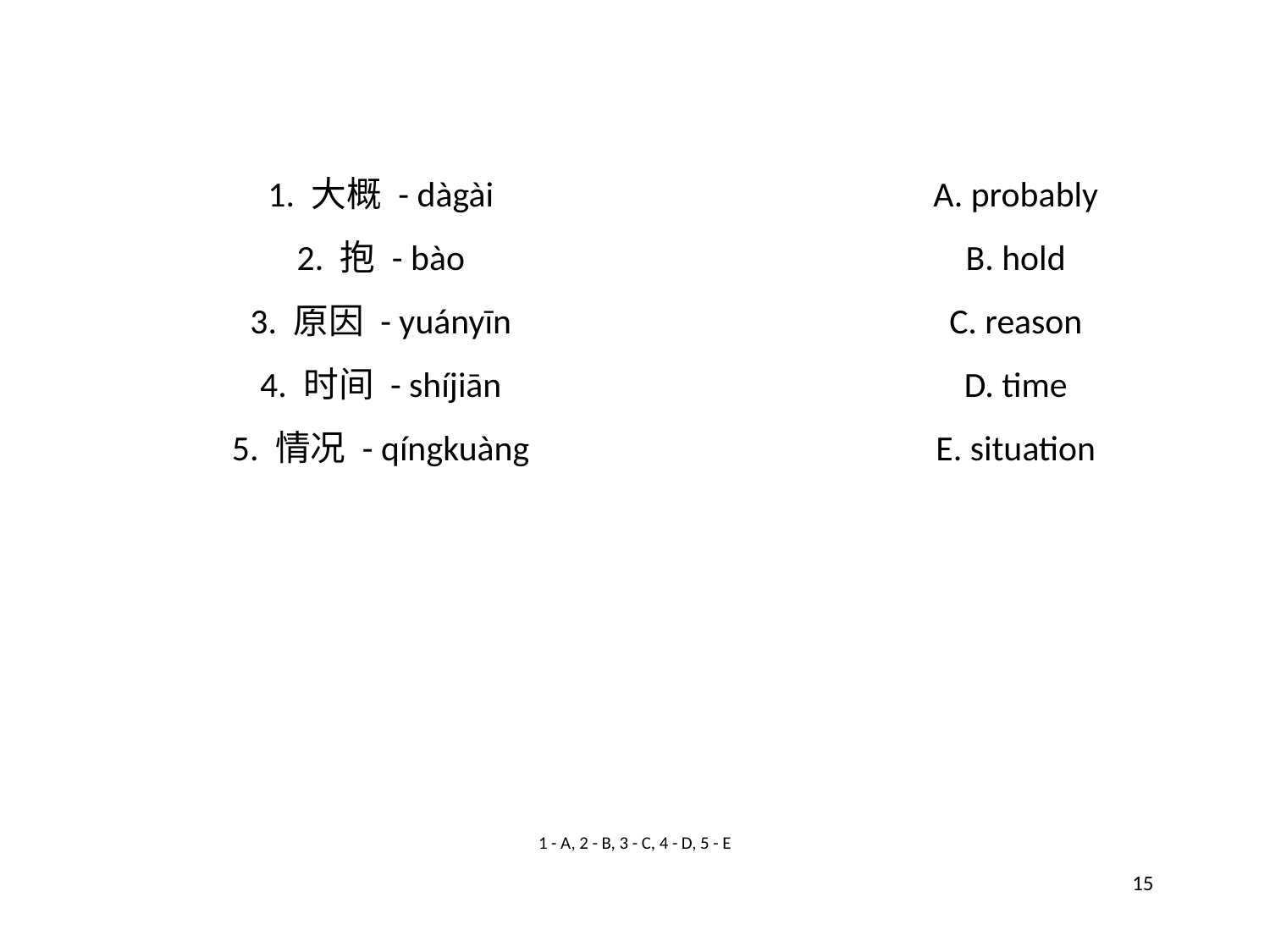

1. 大概 - dàgài

A. probably

2. 抱 - bào

B. hold

3. 原因 - yuányīn

C. reason

4. 时间 - shíjiān

D. time

5. 情况 - qíngkuàng

E. situation
1 - A, 2 - B, 3 - C, 4 - D, 5 - E

15